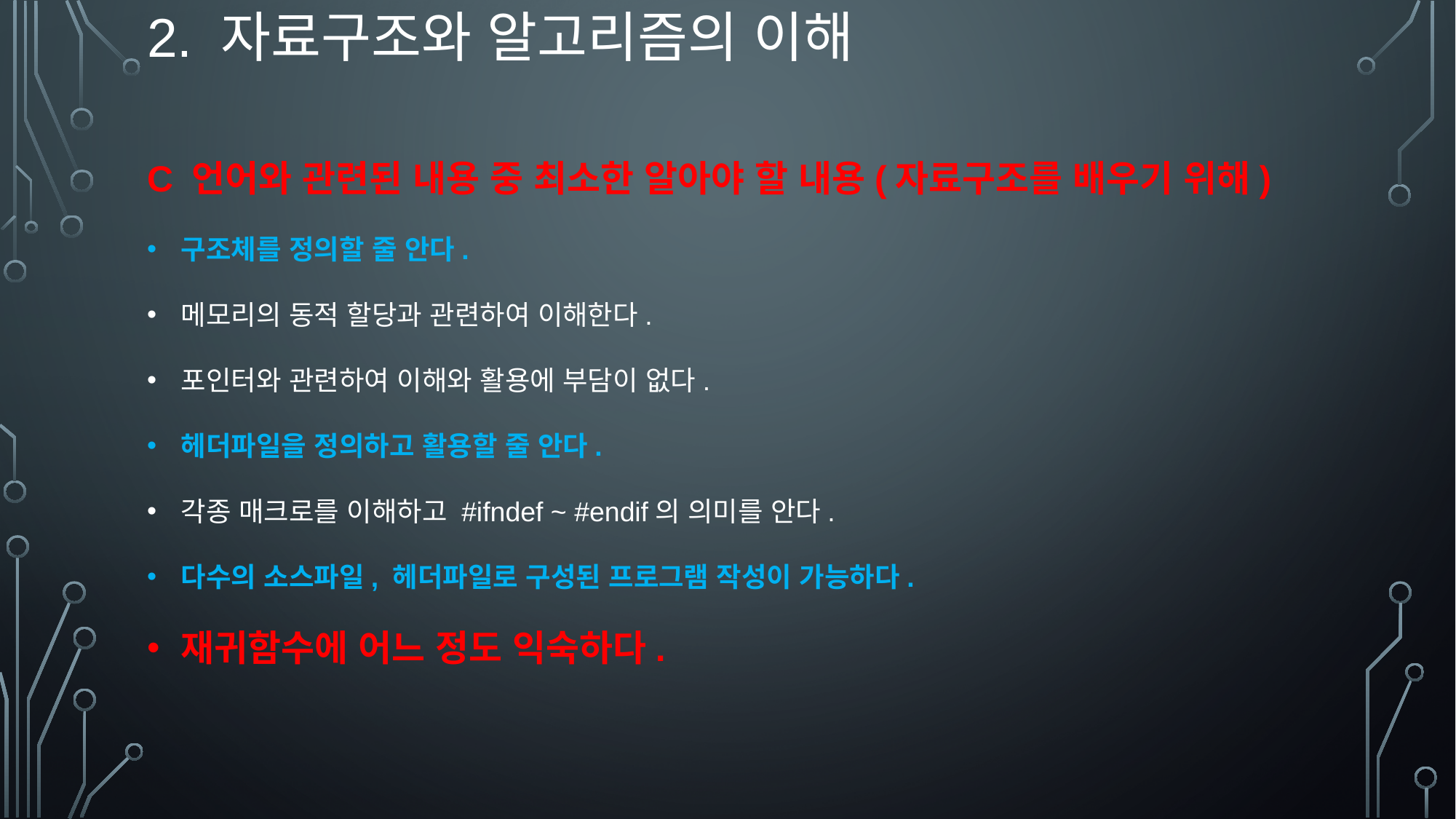

# 2. 자료구조와 알고리즘의 이해
C 언어와 관련된 내용 중 최소한 알아야 할 내용(자료구조를 배우기 위해)

구조체를 정의할 줄 안다.

메모리의 동적 할당과 관련하여 이해한다.

포인터와 관련하여 이해와 활용에 부담이 없다.

헤더파일을 정의하고 활용할 줄 안다.

각종 매크로를 이해하고 #ifndef ~ #endif의 의미를 안다.

다수의 소스파일, 헤더파일로 구성된 프로그램 작성이 가능하다.

재귀함수에 어느 정도 익숙하다.